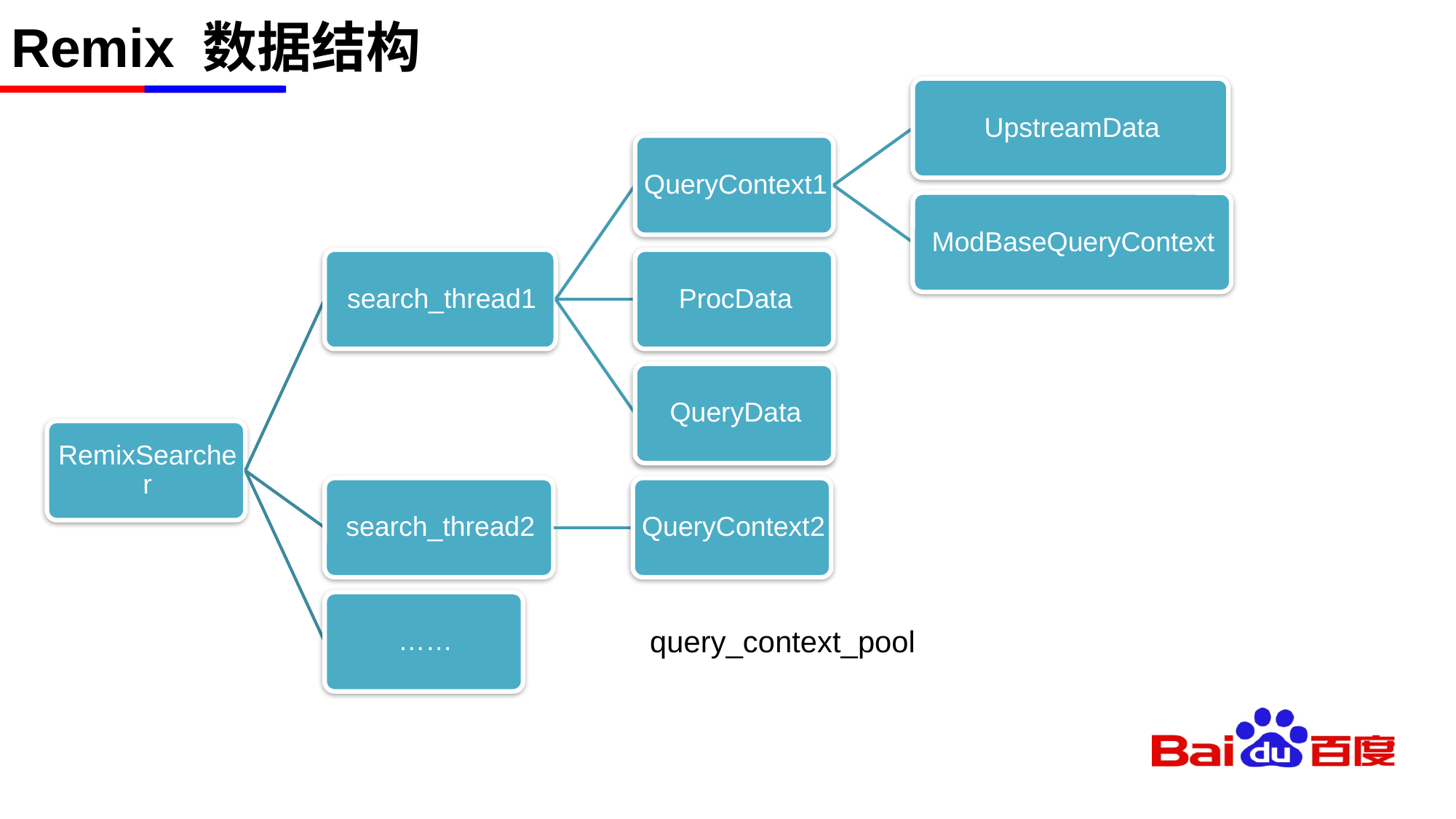

# Remix 数据结构
RemixSearcher

search_thread1

QueryContext1

UpstreamData

ModBaseQueryContext

ProcData

QueryData

search_thread2

QueryContext2

……

query_context_pool